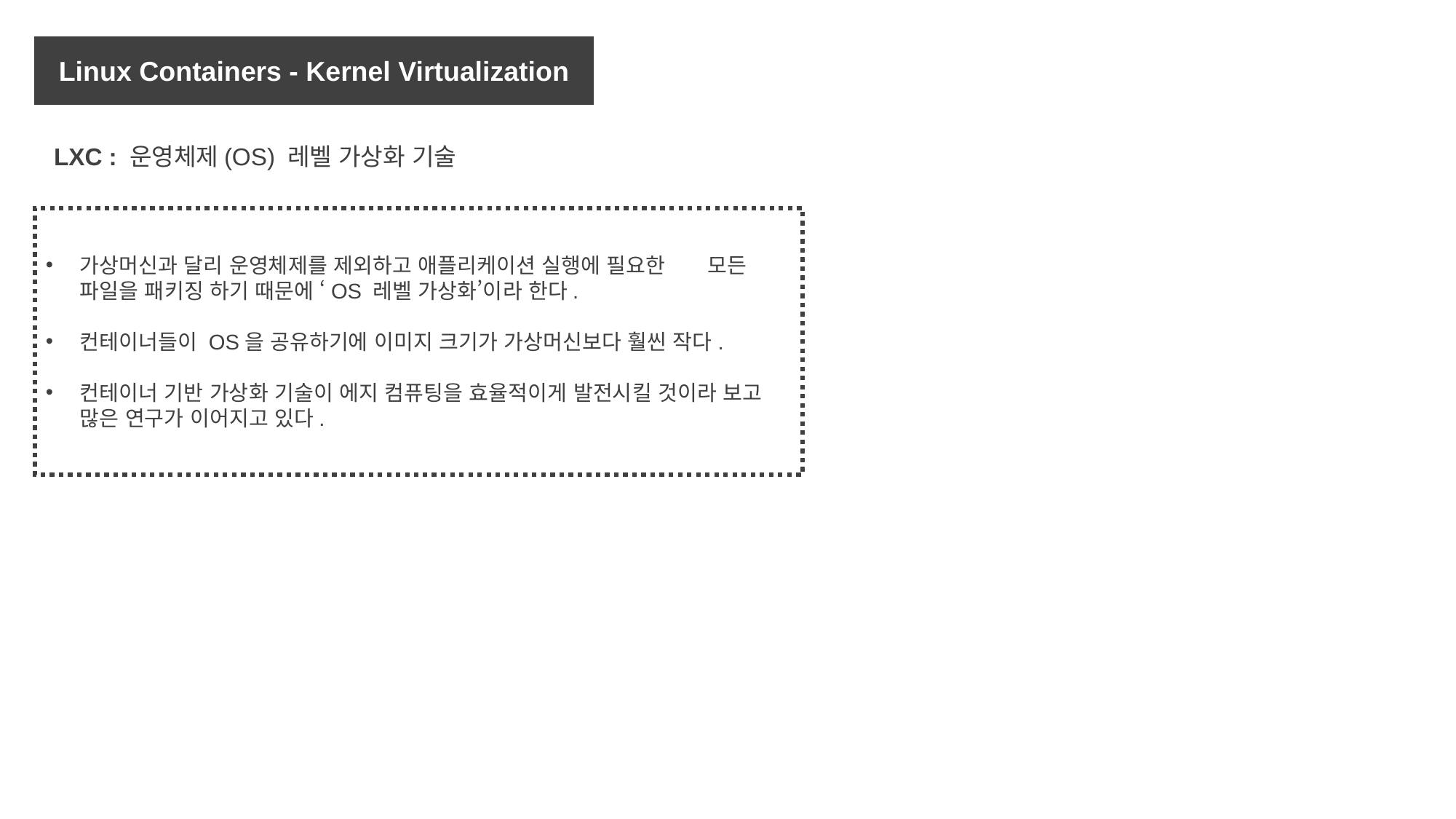

Linux Containers - Kernel Virtualization
LXC : 운영체제(OS) 레벨 가상화 기술
가상머신과 달리 운영체제를 제외하고 애플리케이션 실행에 필요한       모든 파일을 패키징 하기 때문에 ‘OS 레벨 가상화’이라 한다.

컨테이너들이 OS을 공유하기에 이미지 크기가 가상머신보다 훨씬 작다.

컨테이너 기반 가상화 기술이 에지 컴퓨팅을 효율적이게 발전시킬 것이라 보고 많은 연구가 이어지고 있다.